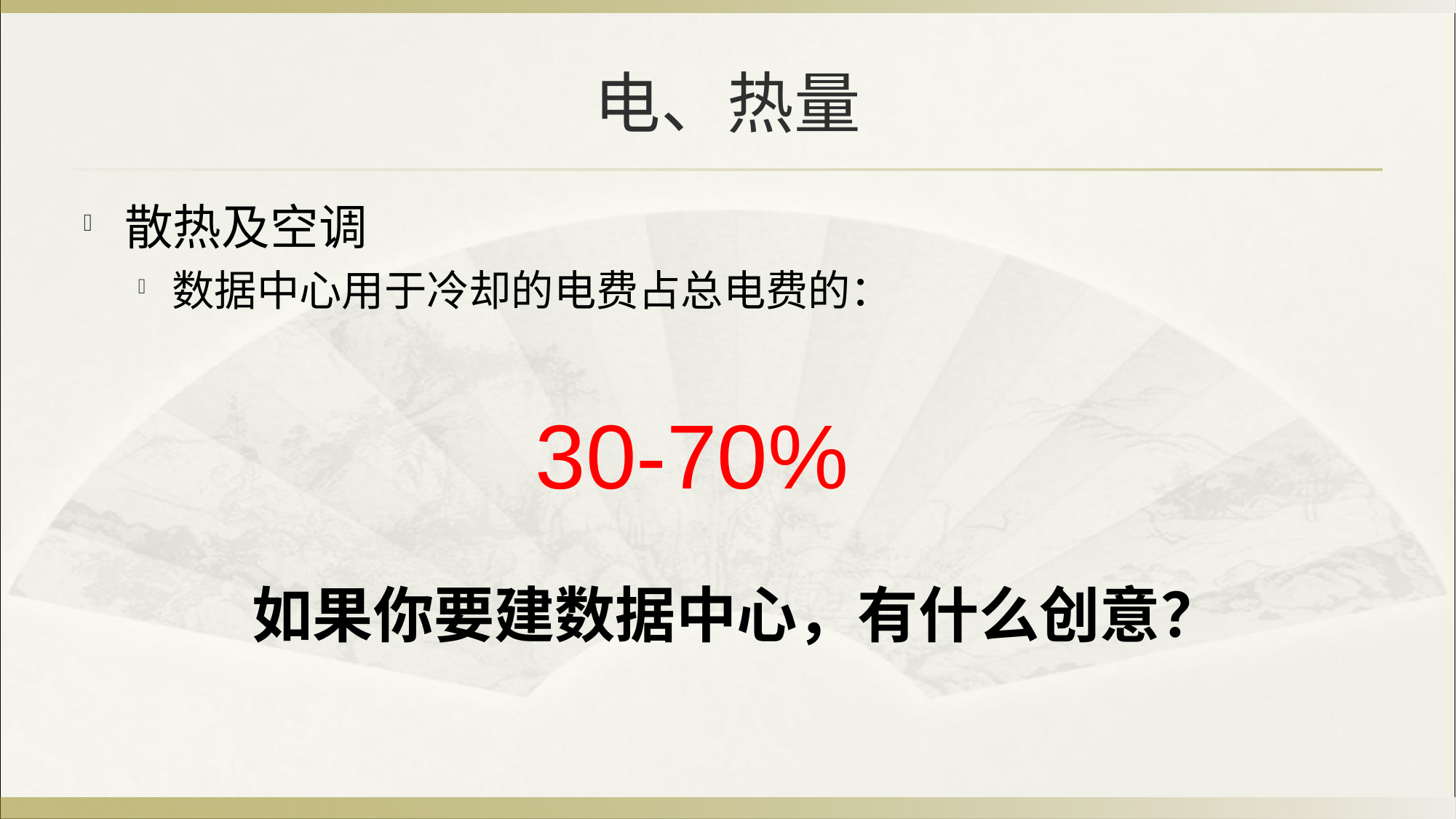

# 电、热量
散热及空调
数据中心用于冷却的电费占总电费的：

30-70%
如果你要建数据中心，有什么创意？